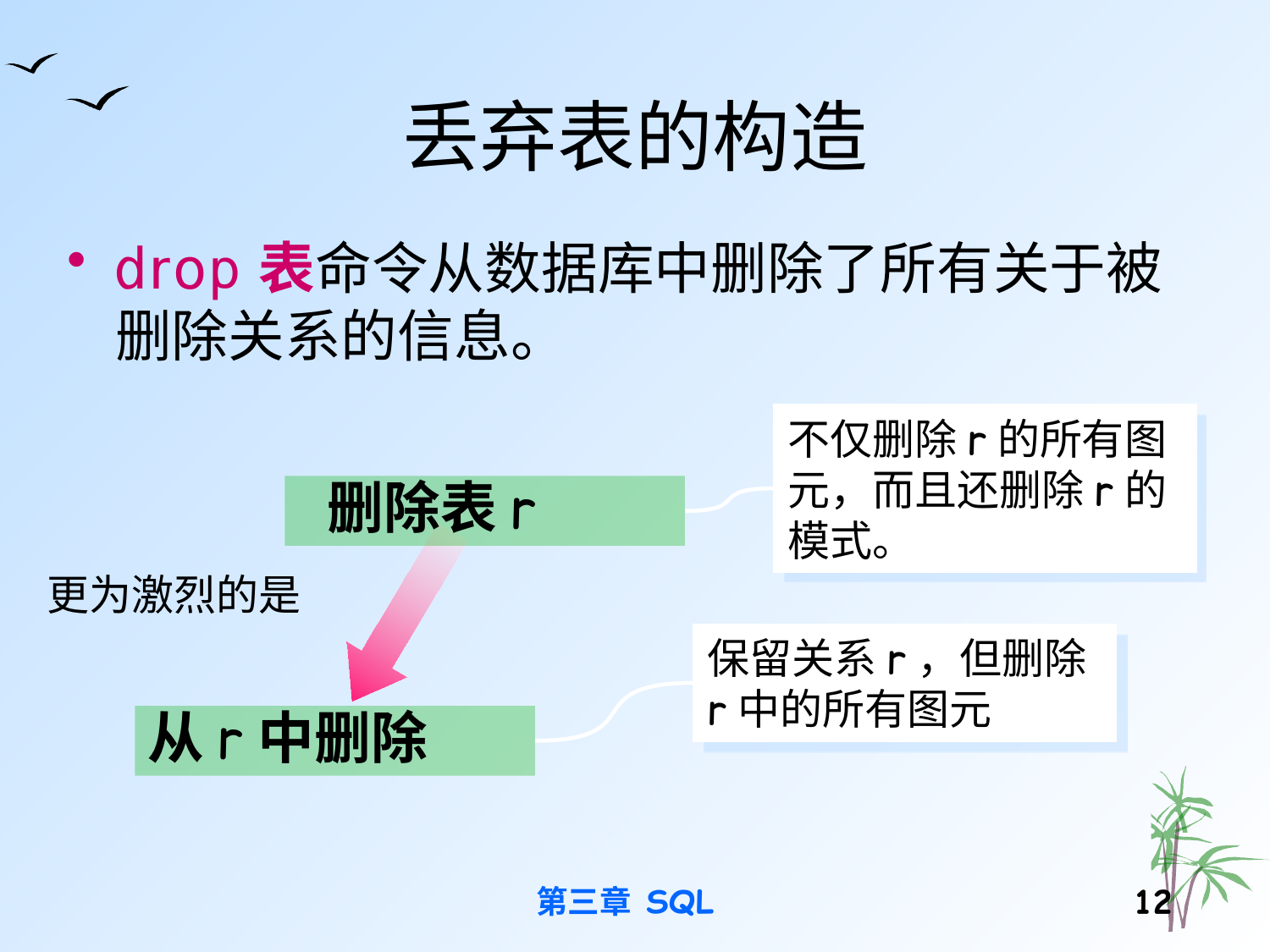

# 丢弃表的构造
drop表命令从数据库中删除了所有关于被删除关系的信息。

不仅删除r的所有图元，而且还删除r的模式。
删除表r

更为激烈的是
保留关系r，但删除r中的所有图元
从r中删除

第三章 SQL
12